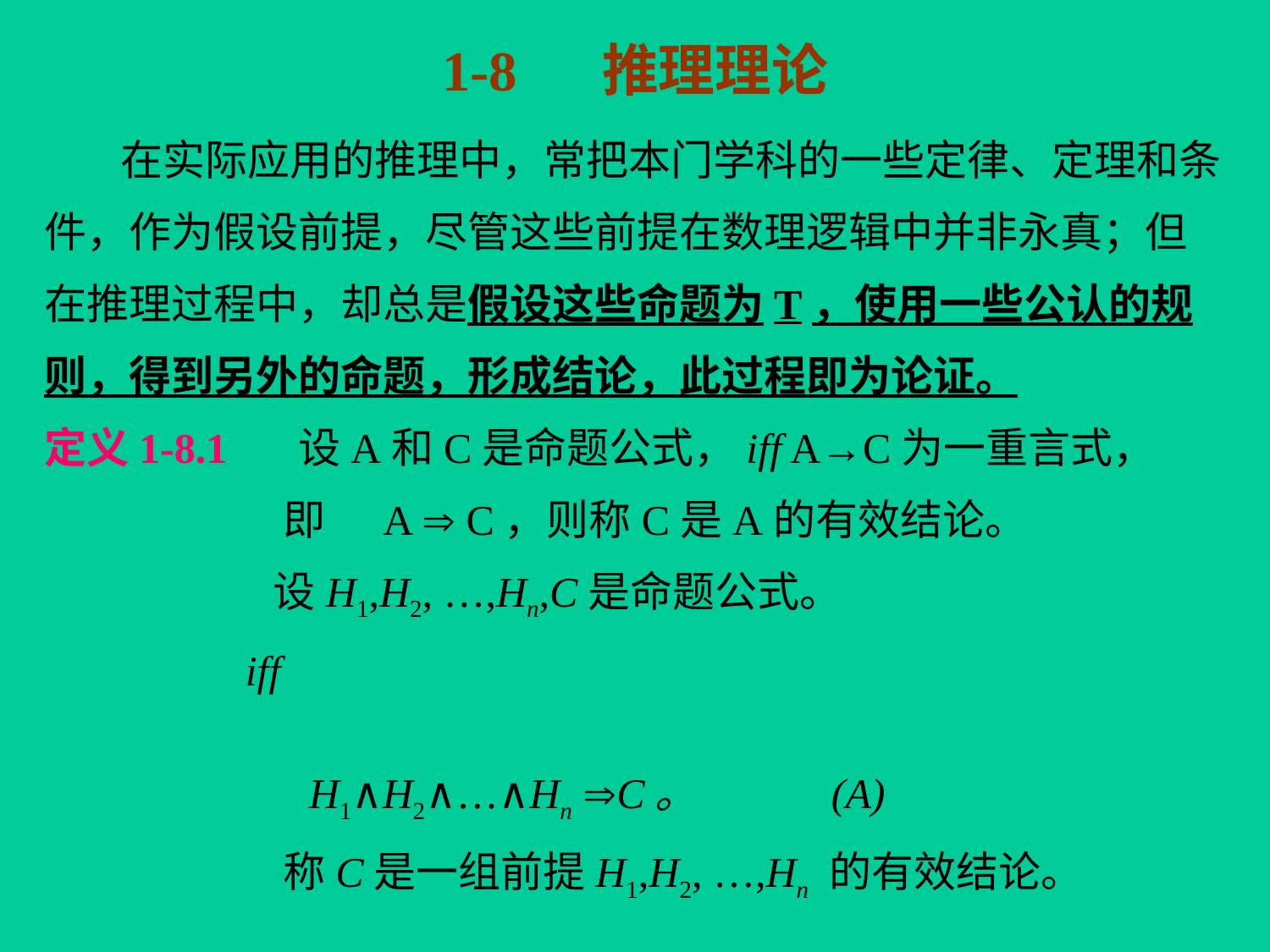

1-8     推理理论
       在实际应用的推理中，常把本门学科的一些定律、定理和条
件，作为假设前提，尽管这些前提在数理逻辑中并非永真；但
在推理过程中，却总是假设这些命题为T，使用一些公认的规
则，得到另外的命题，形成结论，此过程即为论证。
定义1-8.1	设A和C是命题公式，iff A→C为一重言式，
                        即     A ⇒ C，则称C是A的有效结论。
                       设H1,H2, …,Hn,C是命题公式。
                   iff
                         H1∧H2∧…∧Hn ⇒C。             (A)
                        称C是一组前提H1,H2, …,Hn 的有效结论。